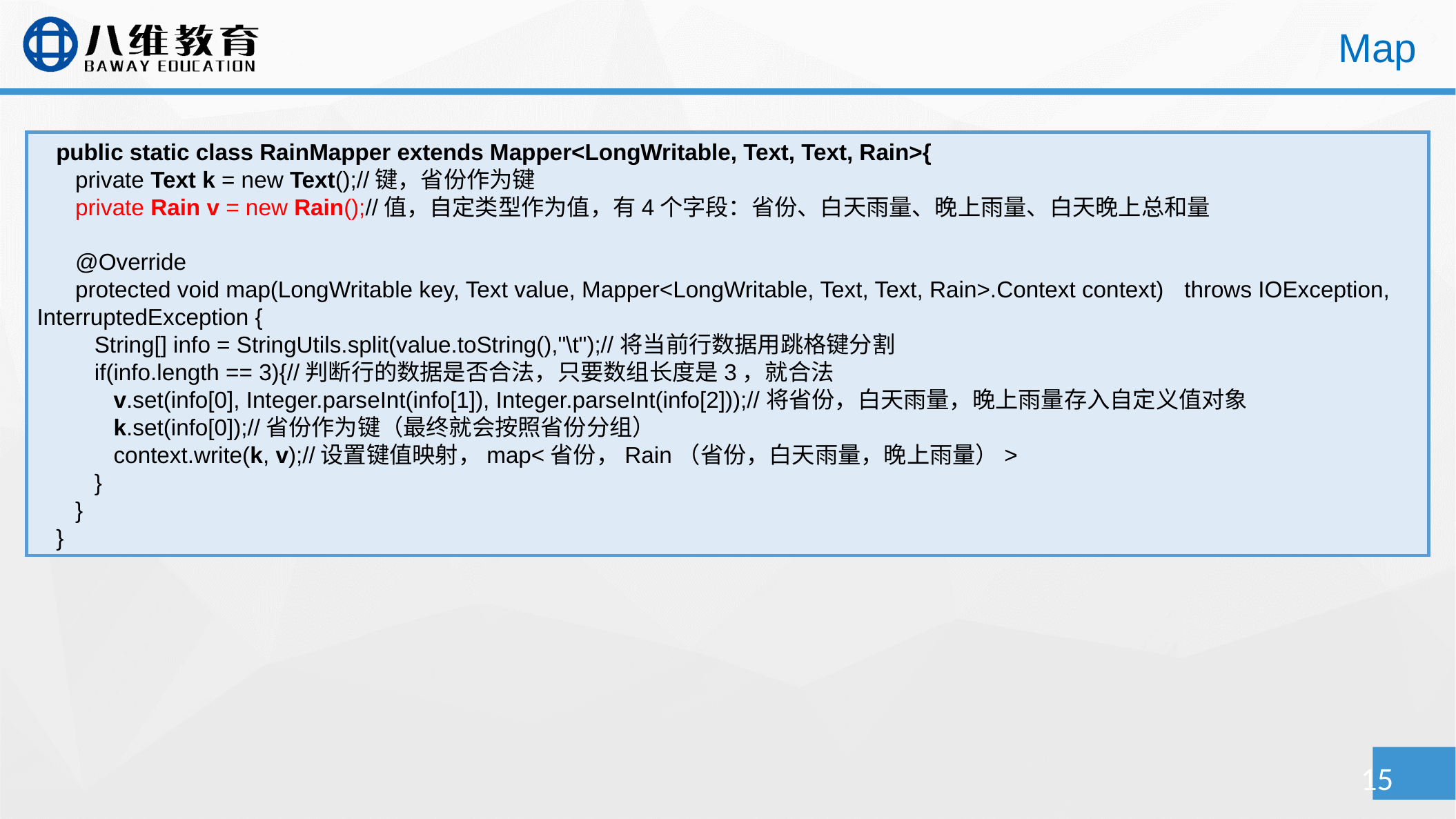

Map
   public static class RainMapper extends Mapper<LongWritable, Text, Text, Rain>{
      private Text k = new Text();//键，省份作为键
      private Rain v = new Rain();//值，自定类型作为值，有4个字段：省份、白天雨量、晚上雨量、白天晚上总和量

      @Override
      protected void map(LongWritable key, Text value, Mapper<LongWritable, Text, Text, Rain>.Context context)   throws IOException, InterruptedException {
         String[] info = StringUtils.split(value.toString(),"\t");//将当前行数据用跳格键分割
         if(info.length == 3){//判断行的数据是否合法，只要数组长度是3，就合法
            v.set(info[0], Integer.parseInt(info[1]), Integer.parseInt(info[2]));//将省份，白天雨量，晚上雨量存入自定义值对象
            k.set(info[0]);//省份作为键（最终就会按照省份分组）
            context.write(k, v);//设置键值映射，map<省份，Rain（省份，白天雨量，晚上雨量）>
         }
      }
   }